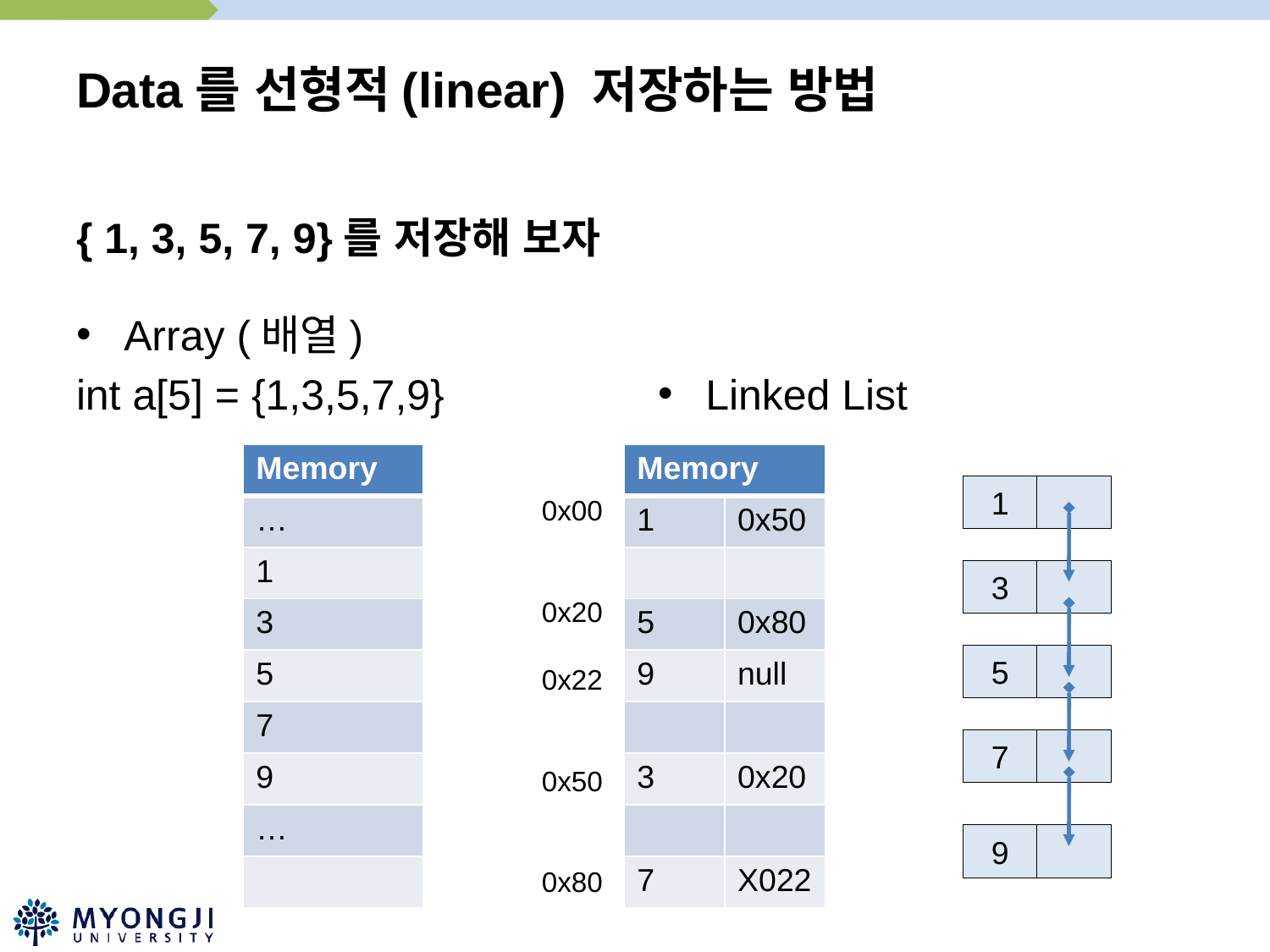

# Data를 선형적(linear) 저장하는 방법
{ 1, 3, 5, 7, 9}를 저장해 보자
Array (배열)
int a[5] = {1,3,5,7,9}

Linked List

| Memory |
| --- |
| … |
| 1 |
| 3 |
| 5 |
| 7 |
| 9 |
| … |
|  |
| Memory |  |
| --- | --- |
| 1 | 0x50 |
|  |  |
| 5 | 0x80 |
| 9 | null |
|  |  |
| 3 | 0x20 |
|  |  |
| 7 | X022 |
1

0x00

0x20

0x22

0x50

0x80
3

5

7

9